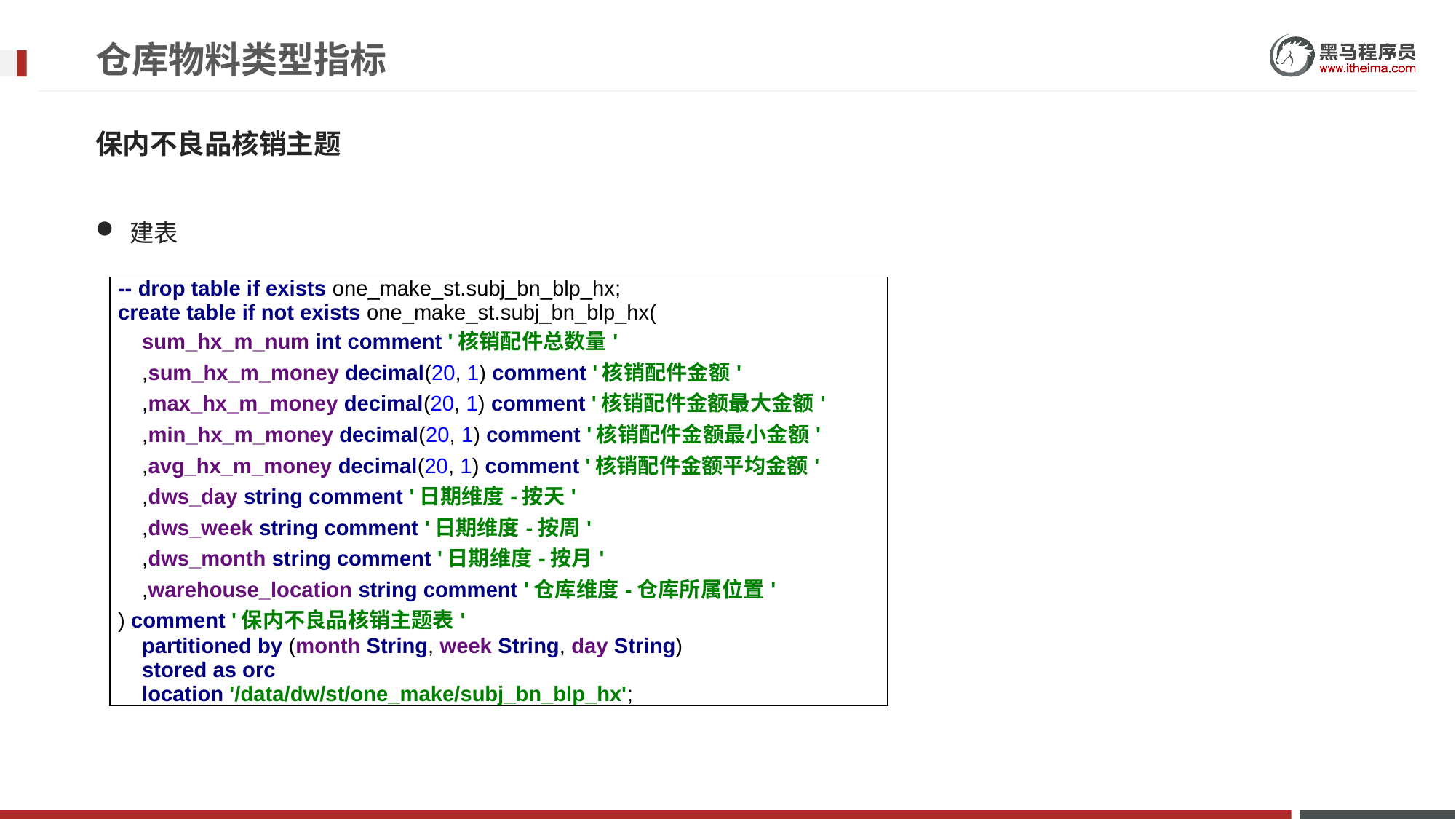

# 仓库物料类型指标
保内不良品核销主题
建表

| -- drop table if exists one\_make\_st.subj\_bn\_blp\_hx; create table if not exists one\_make\_st.subj\_bn\_blp\_hx( sum\_hx\_m\_num int comment '核销配件总数量' ,sum\_hx\_m\_money decimal(20, 1) comment '核销配件金额' ,max\_hx\_m\_money decimal(20, 1) comment '核销配件金额最大金额' ,min\_hx\_m\_money decimal(20, 1) comment '核销配件金额最小金额' ,avg\_hx\_m\_money decimal(20, 1) comment '核销配件金额平均金额' ,dws\_day string comment '日期维度-按天' ,dws\_week string comment '日期维度-按周' ,dws\_month string comment '日期维度-按月' ,warehouse\_location string comment '仓库维度-仓库所属位置' ) comment '保内不良品核销主题表' partitioned by (month String, week String, day String) stored as orc location '/data/dw/st/one\_make/subj\_bn\_blp\_hx'; |
| --- |